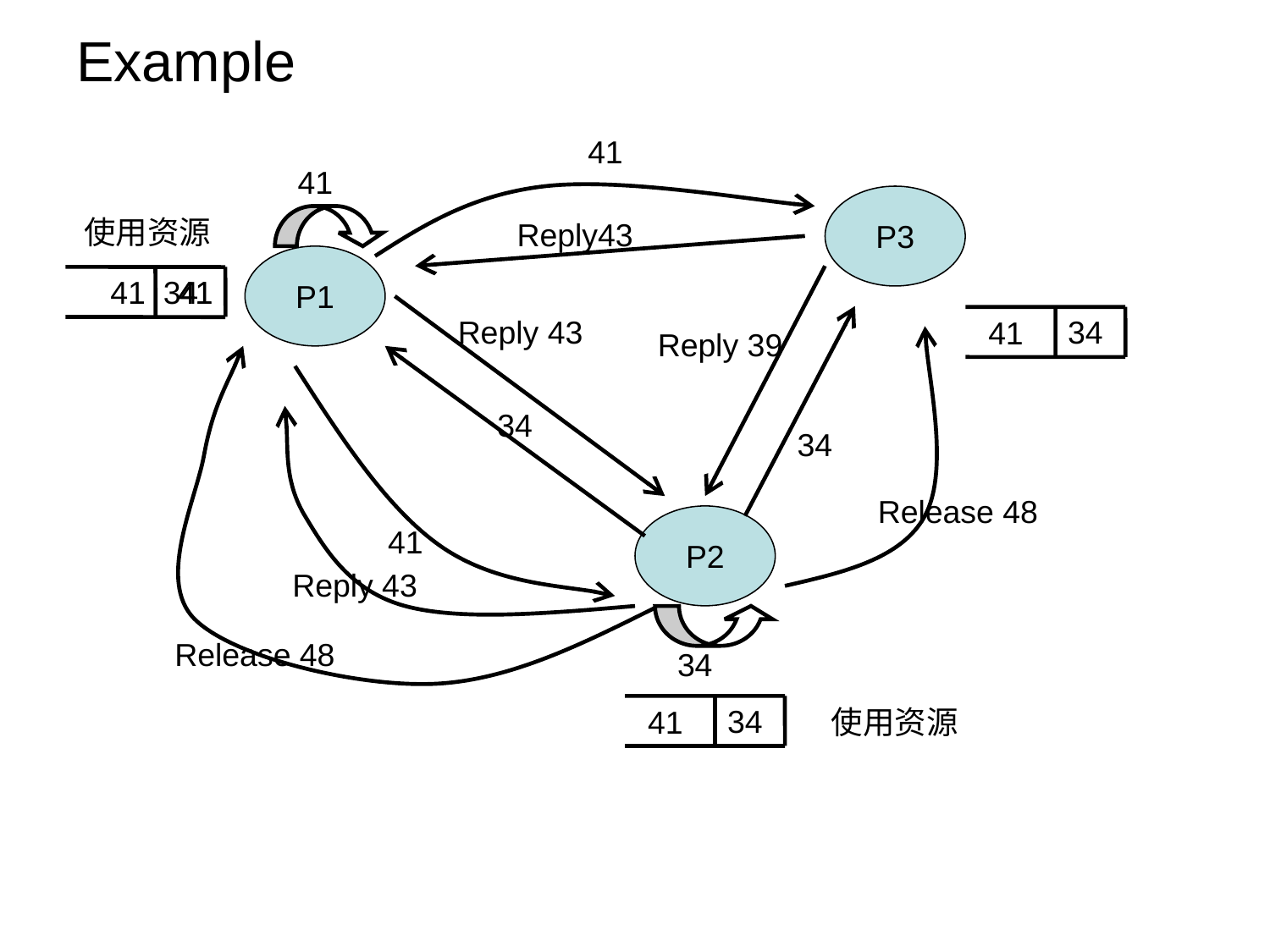

# Example
41
41

P3
使用资源

Reply43

P1
41  34
41
41

Reply 43

34

41

Reply 39

34

34
Release 48
P2
41
Reply 43

Release 48
34
34

41

使用资源